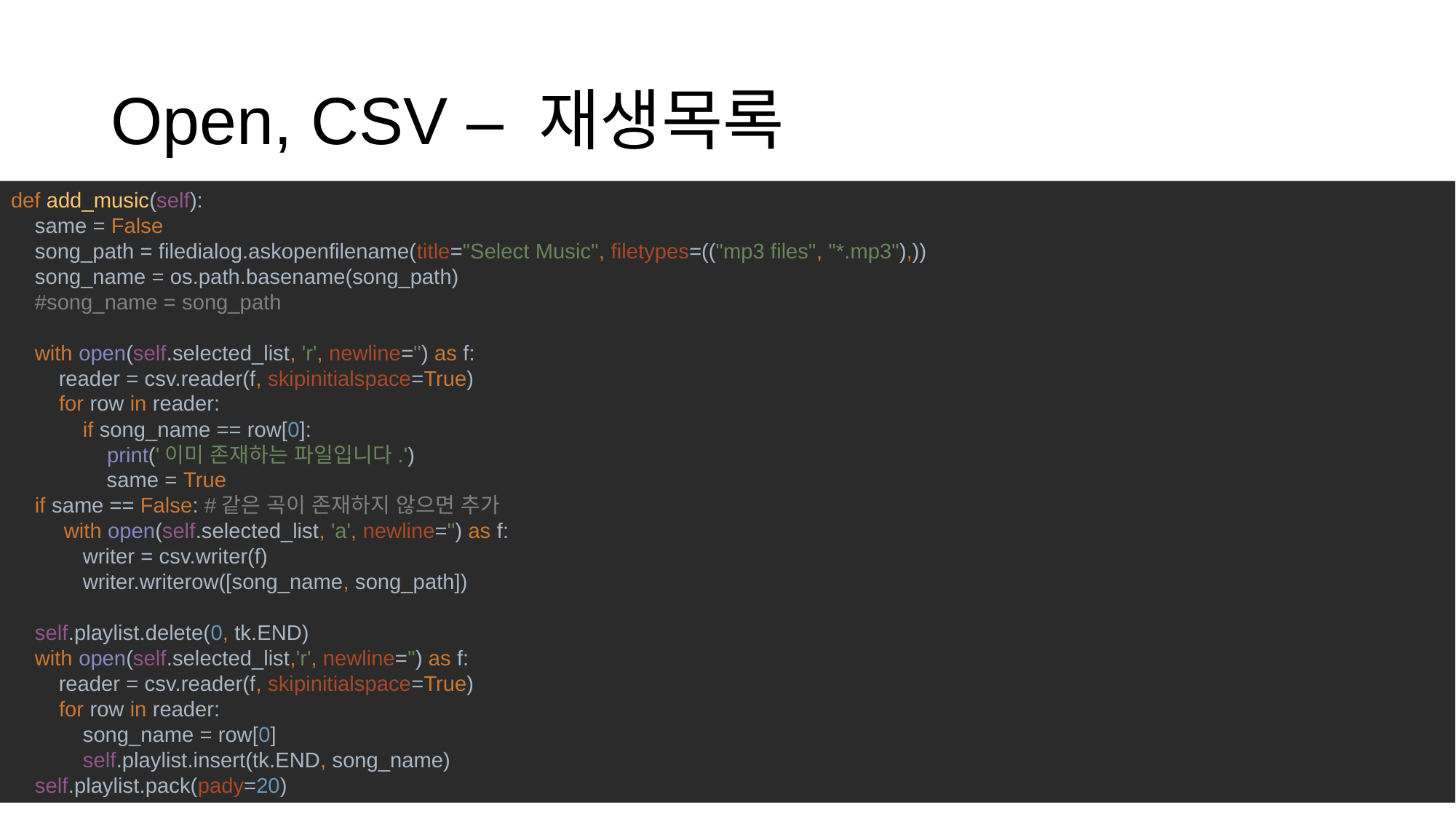

# Open, CSV – 재생목록
def add_music(self):
    same = False
    song_path = filedialog.askopenfilename(title="Select Music", filetypes=(("mp3 files", "*.mp3"),))
    song_name = os.path.basename(song_path)
    #song_name = song_path
    with open(self.selected_list, 'r', newline='') as f:
        reader = csv.reader(f, skipinitialspace=True)
        for row in reader:
            if song_name == row[0]:
                print('이미 존재하는 파일입니다.')
                same = True
    if same == False: #같은 곡이 존재하지 않으면 추가
        with open(self.selected_list, 'a', newline='') as f:
            writer = csv.writer(f)
            writer.writerow([song_name, song_path])
    self.playlist.delete(0, tk.END)
    with open(self.selected_list,'r', newline='') as f:
        reader = csv.reader(f, skipinitialspace=True)
        for row in reader:
            song_name = row[0]
            self.playlist.insert(tk.END, song_name)
    self.playlist.pack(pady=20)